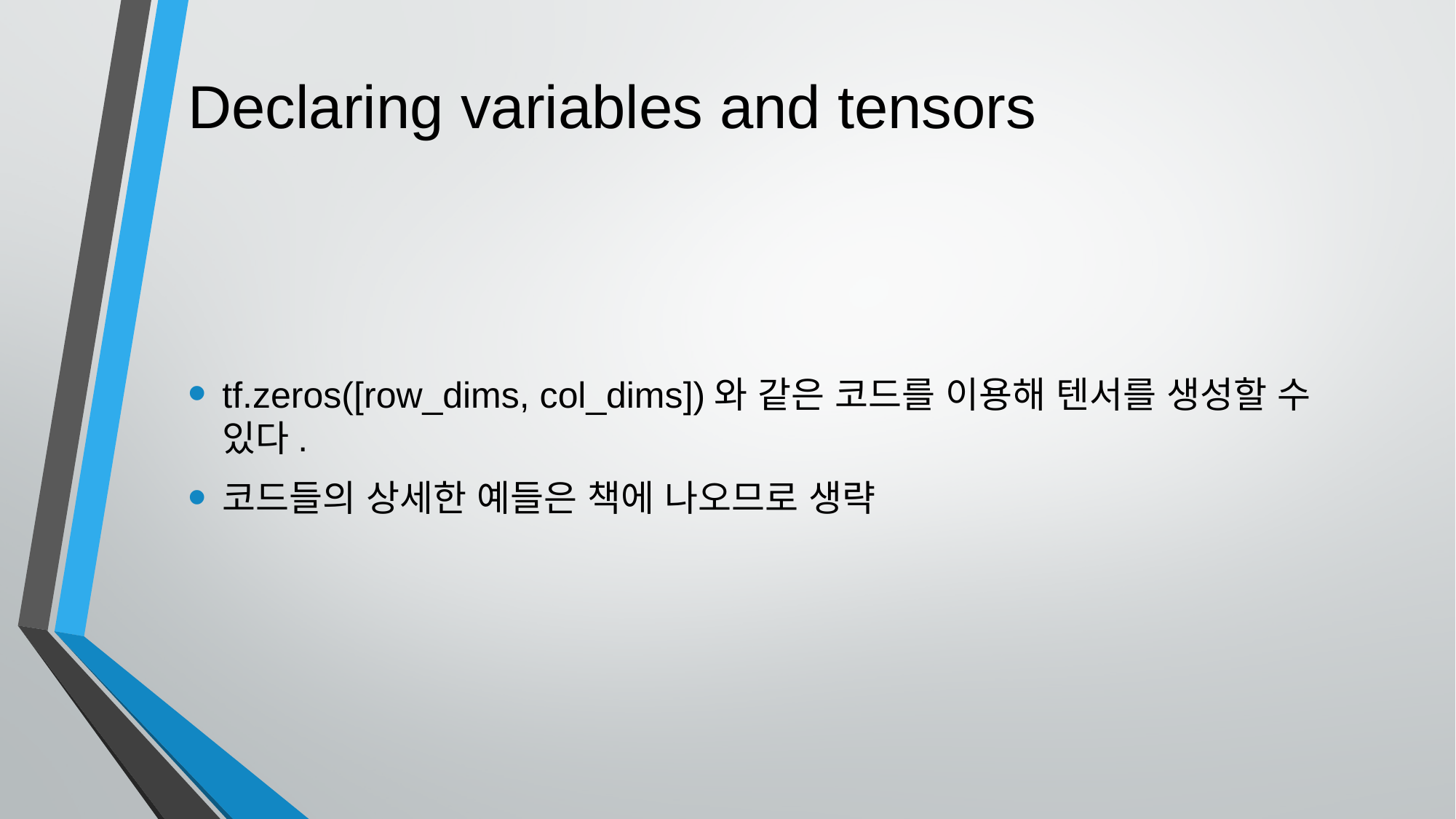

# Declaring variables and tensors
tf.zeros([row_dims, col_dims])와 같은 코드를 이용해 텐서를 생성할 수 있다.
코드들의 상세한 예들은 책에 나오므로 생략